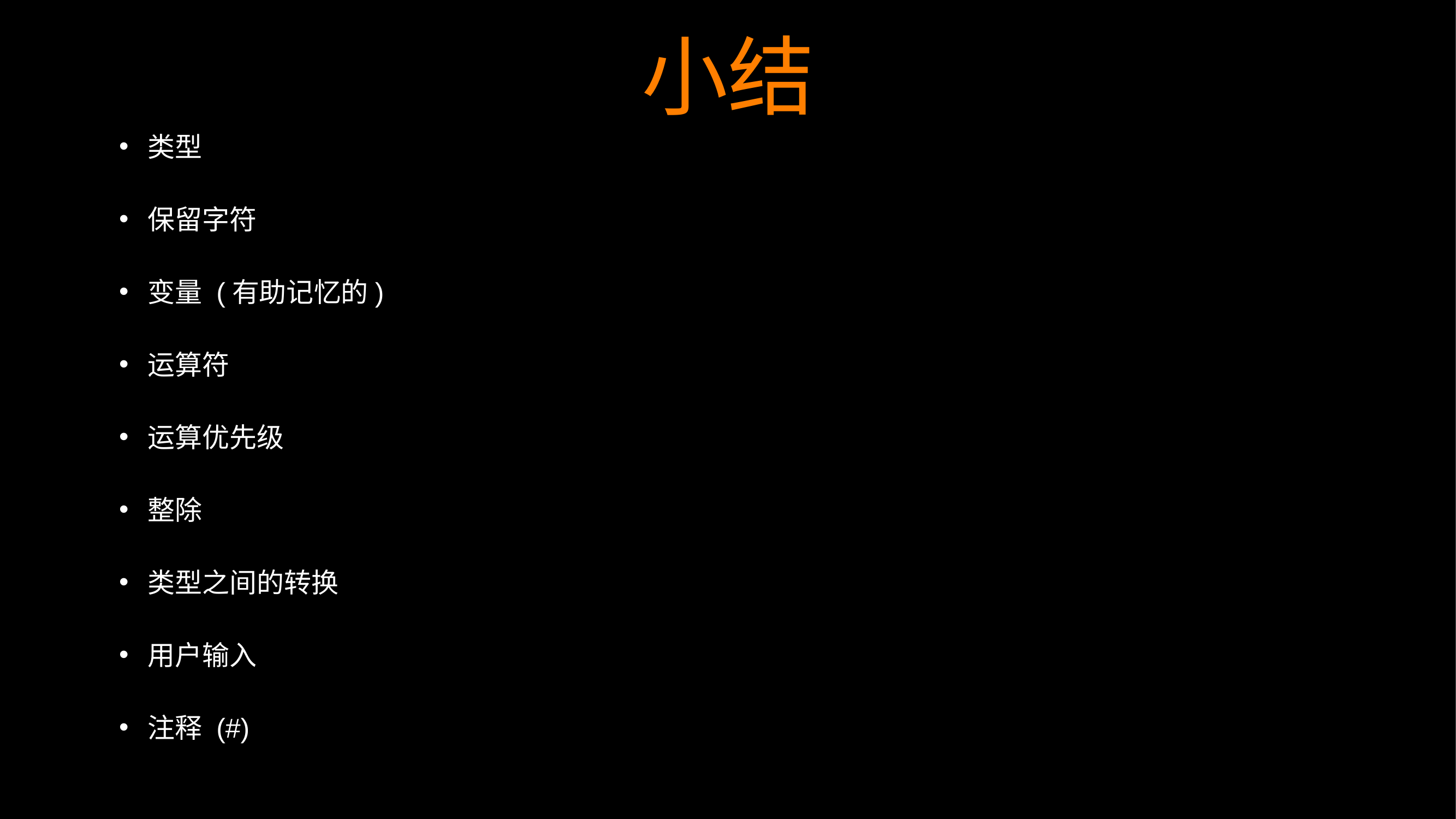

# 小结
类型
保留字符
变量 (有助记忆的)
运算符
运算优先级
整除
类型之间的转换
用户输入
注释 (#)